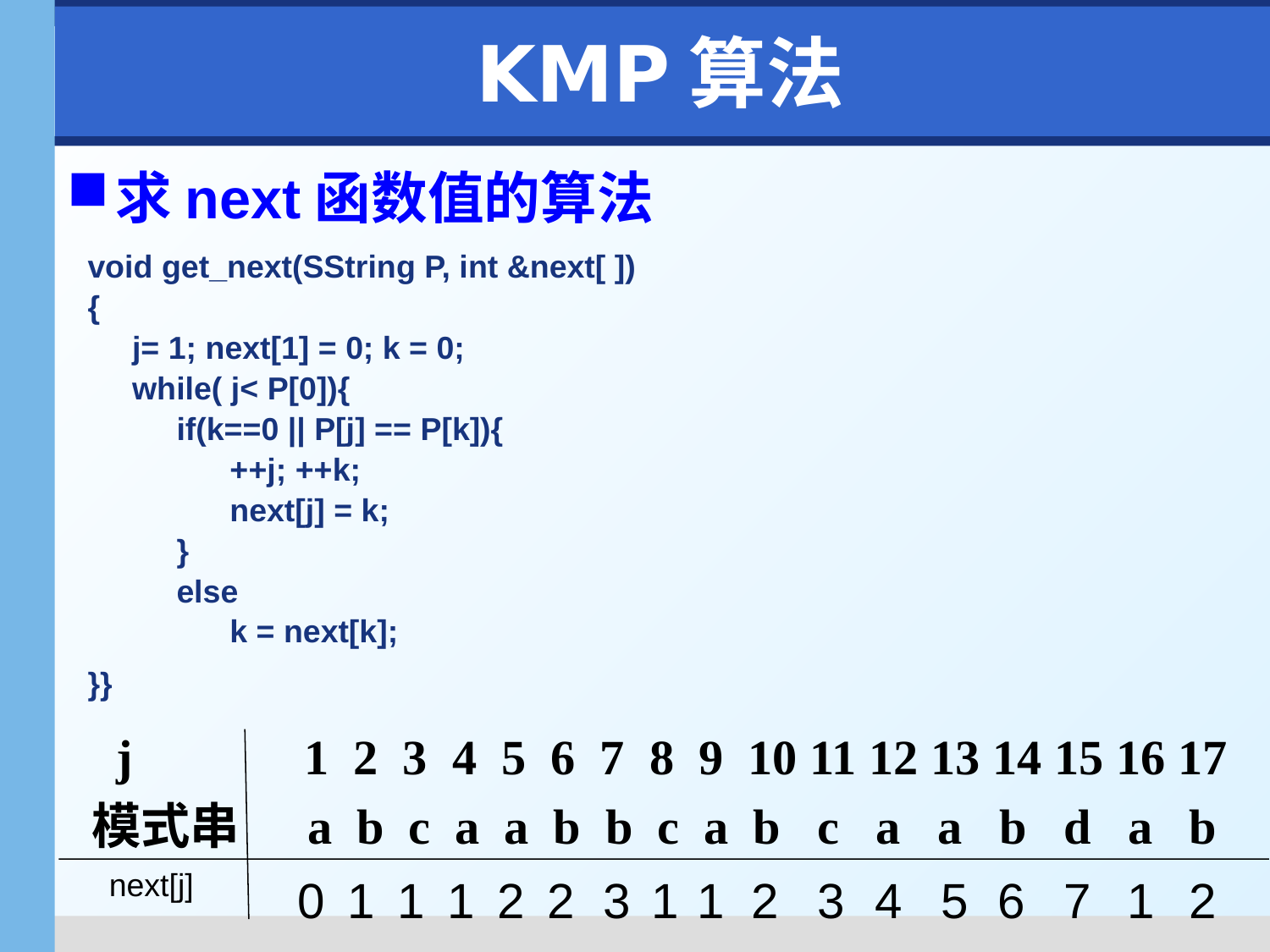

# KMP算法
求next函数值的算法

void get_next(SString P, int &next[ ])
{
     j= 1; next[1] = 0; k = 0;
     while( j< P[0]){
          if(k==0 || P[j] == P[k]){
                ++j; ++k;
                next[j] = k;
          }
          else
                k = next[k];
}}
  j              1  2  3  4  5  6  7  8  9  10 11 12 13 14 15 16 17
模式串     a  b  c  a  a  b  b  c  a  b   c   a   a   b   d   a   b

next[j]
0
1
1
1
2
2
3
1
1
2
3
4
5
6
7
1
2